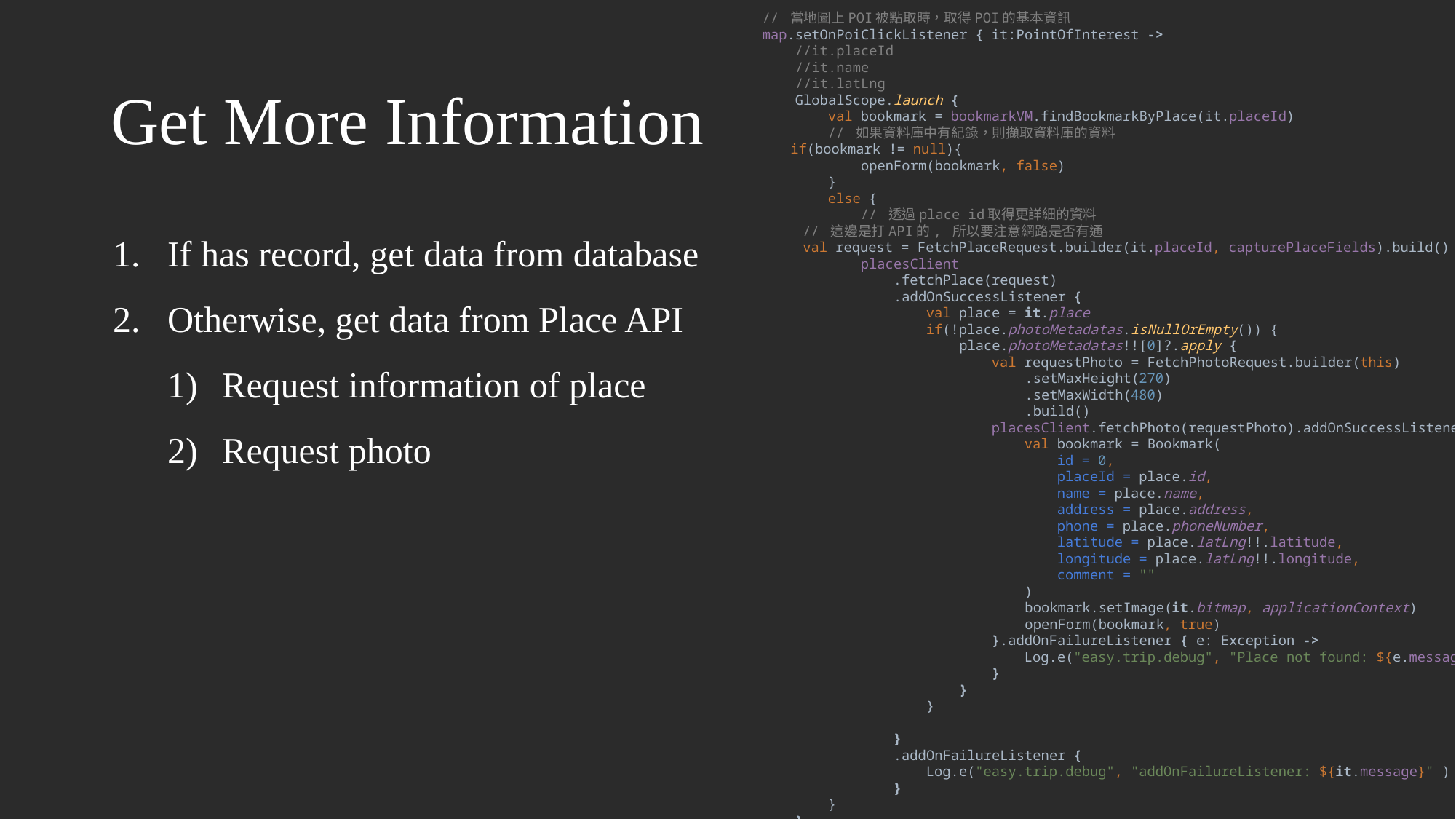

// 當地圖上POI被點取時，取得POI的基本資訊
map.setOnPoiClickListener { it:PointOfInterest ->
    //it.placeId
    //it.name
    //it.latLng
    GlobalScope.launch {
        val bookmark = bookmarkVM.findBookmarkByPlace(it.placeId)
        // 如果資料庫中有紀錄，則擷取資料庫的資料
        if(bookmark != null){
            openForm(bookmark, false)
        }
        else {
            // 透過place id取得更詳細的資料
            // 這邊是打API的, 所以要注意網路是否有通
            val request = FetchPlaceRequest.builder(it.placeId, capturePlaceFields).build()
            placesClient
                .fetchPlace(request)
                .addOnSuccessListener {
                    val place = it.place
                    if(!place.photoMetadatas.isNullOrEmpty()) {
                        place.photoMetadatas!![0]?.apply {
                            val requestPhoto = FetchPhotoRequest.builder(this)
                                .setMaxHeight(270)
                                .setMaxWidth(480)
                                .build()
                            placesClient.fetchPhoto(requestPhoto).addOnSuccessListener {
                                val bookmark = Bookmark(
                                    id = 0,
                                    placeId = place.id,
                                    name = place.name,
                                    address = place.address,
                                    phone = place.phoneNumber,
                                    latitude = place.latLng!!.latitude,
                                    longitude = place.latLng!!.longitude,
                                    comment = ""
                                )
                                bookmark.setImage(it.bitmap, applicationContext)
                                openForm(bookmark, true)
                            }.addOnFailureListener { e: Exception ->
                                Log.e("easy.trip.debug", "Place not found: ${e.message}" )
                            }
                        }
                    }
                }
                .addOnFailureListener {
                    Log.e("easy.trip.debug", "addOnFailureListener: ${it.message}" )
                }
        }
    }
Get More Information
If has record, get data from database
Otherwise, get data from Place API
Request information of place
Request photo